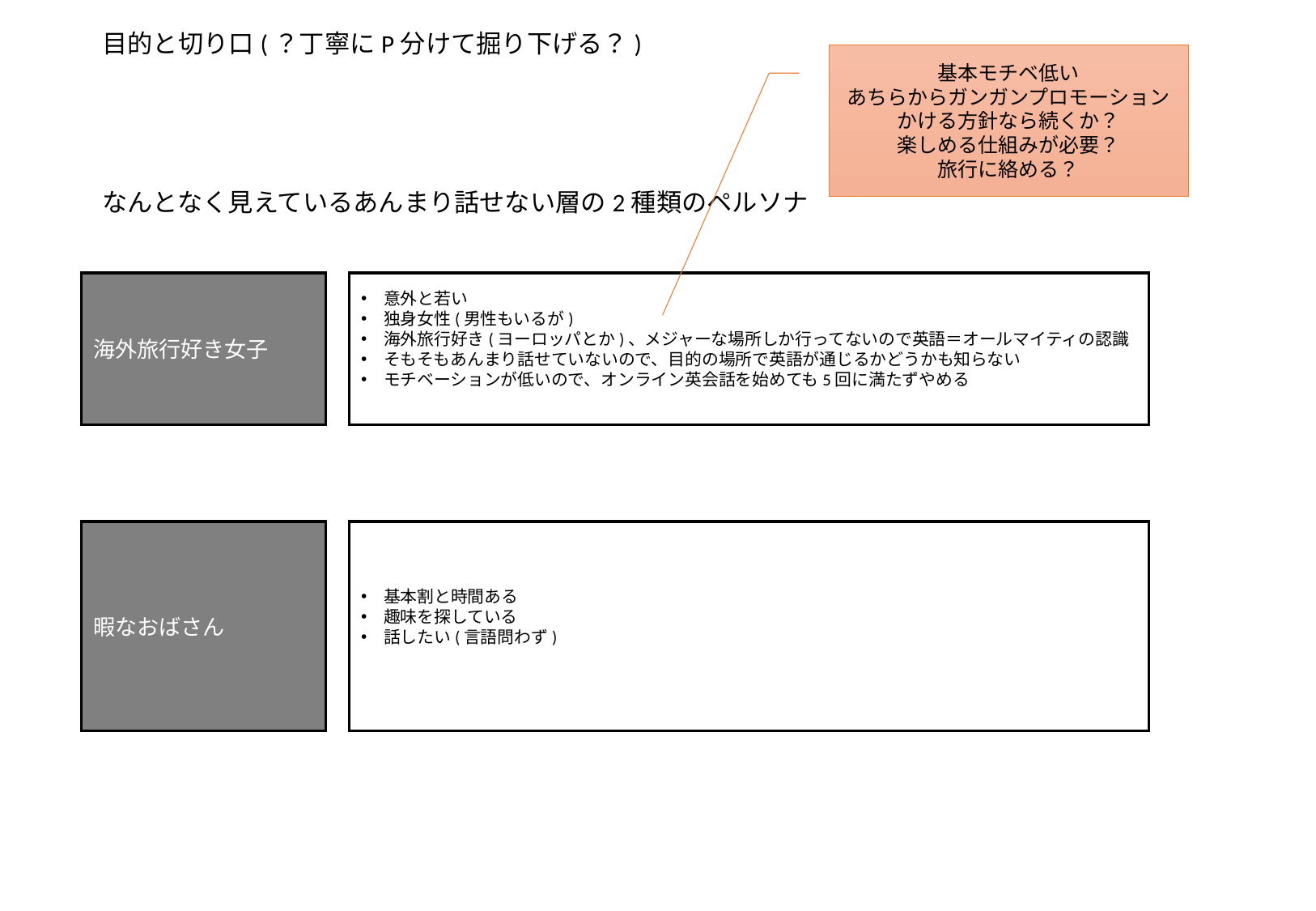

# 目的と切り口(？丁寧にP分けて掘り下げる？)
基本モチベ低い
あちらからガンガンプロモーションかける方針なら続くか？
楽しめる仕組みが必要？
旅行に絡める？
なんとなく見えているあんまり話せない層の2種類のペルソナ
海外旅行好き女子
意外と若い
独身女性(男性もいるが)
海外旅行好き(ヨーロッパとか)、メジャーな場所しか行ってないので英語＝オールマイティの認識
そもそもあんまり話せていないので、目的の場所で英語が通じるかどうかも知らない
モチベーションが低いので、オンライン英会話を始めても5回に満たずやめる

暇なおばさん
基本割と時間ある
趣味を探している
話したい(言語問わず)